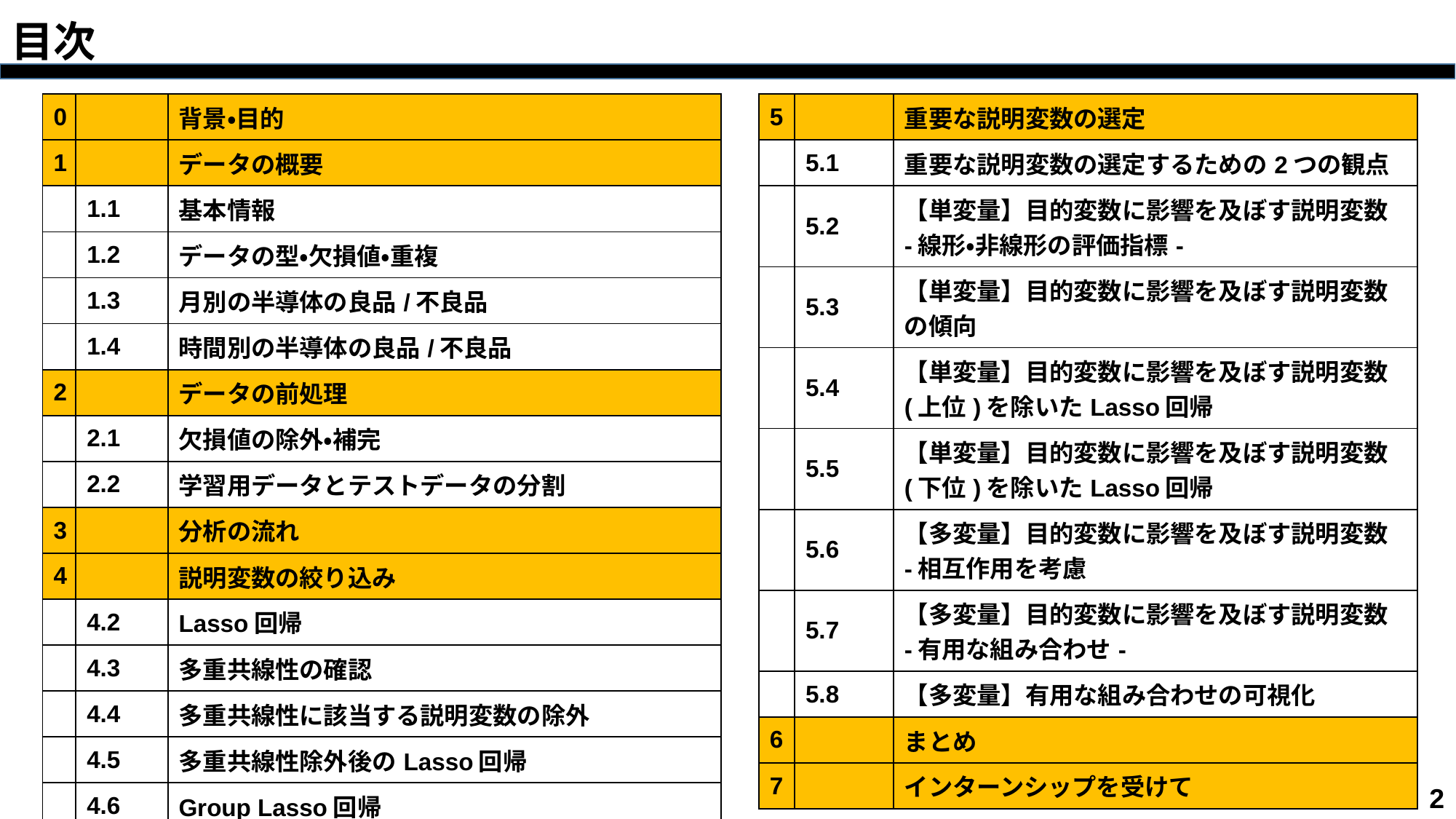

# 目次
| 0 |  | 背景・目的 |
| --- | --- | --- |
| 1 |  | データの概要 |
|  | 1.1 | 基本情報 |
|  | 1.2 | データの型・欠損値・重複 |
|  | 1.3 | 月別の半導体の良品/不良品 |
|  | 1.4 | 時間別の半導体の良品/不良品 |
| 2 |  | データの前処理 |
|  | 2.1 | 欠損値の除外・補完 |
|  | 2.2 | 学習用データとテストデータの分割 |
| 3 |  | 分析の流れ |
| 4 |  | 説明変数の絞り込み |
|  | 4.2 | Lasso回帰 |
|  | 4.3 | 多重共線性の確認 |
|  | 4.4 | 多重共線性に該当する説明変数の除外 |
|  | 4.5 | 多重共線性除外後のLasso回帰 |
|  | 4.6 | Group Lasso回帰 |
| 5 |  | 重要な説明変数の選定 |
| --- | --- | --- |
|  | 5.1 | 重要な説明変数の選定するための2つの観点 |
|  | 5.2 | 【単変量】目的変数に影響を及ぼす説明変数 -線形・非線形の評価指標- |
|  | 5.3 | 【単変量】目的変数に影響を及ぼす説明変数の傾向 |
|  | 5.4 | 【単変量】目的変数に影響を及ぼす説明変数(上位)を除いたLasso回帰 |
|  | 5.5 | 【単変量】目的変数に影響を及ぼす説明変数(下位)を除いたLasso回帰 |
|  | 5.6 | 【多変量】目的変数に影響を及ぼす説明変数 -相互作用を考慮 |
|  | 5.7 | 【多変量】目的変数に影響を及ぼす説明変数 -有用な組み合わせ- |
|  | 5.8 | 【多変量】有用な組み合わせの可視化 |
| 6 |  | まとめ |
| 7 |  | インターンシップを受けて |
2